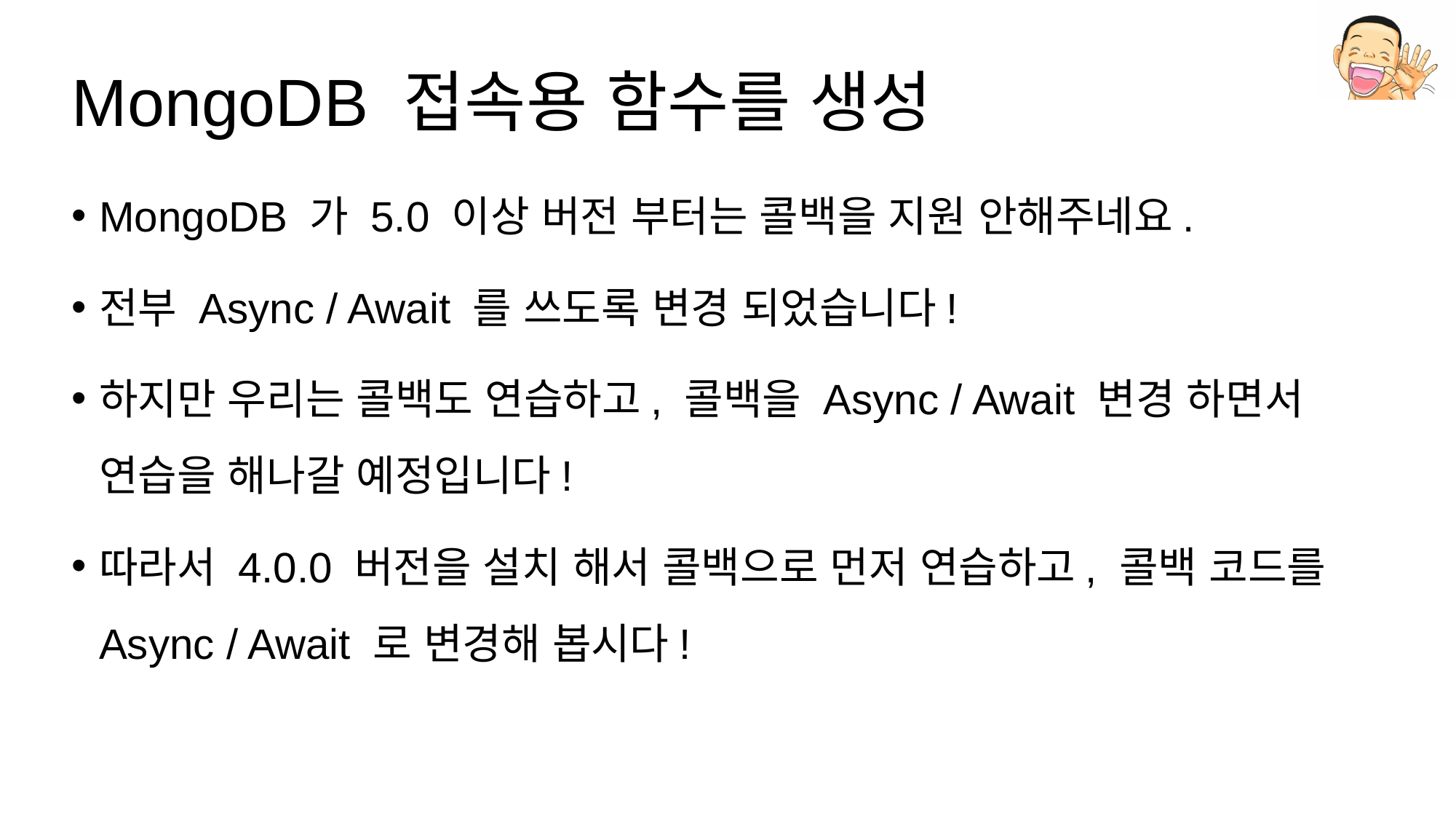

# MongoDB 접속용 함수를 생성
MongoDB 가 5.0 이상 버전 부터는 콜백을 지원 안해주네요.
전부 Async / Await 를 쓰도록 변경 되었습니다!
하지만 우리는 콜백도 연습하고, 콜백을 Async / Await 변경 하면서 연습을 해나갈 예정입니다!
따라서 4.0.0 버전을 설치 해서 콜백으로 먼저 연습하고, 콜백 코드를 Async / Await 로 변경해 봅시다!